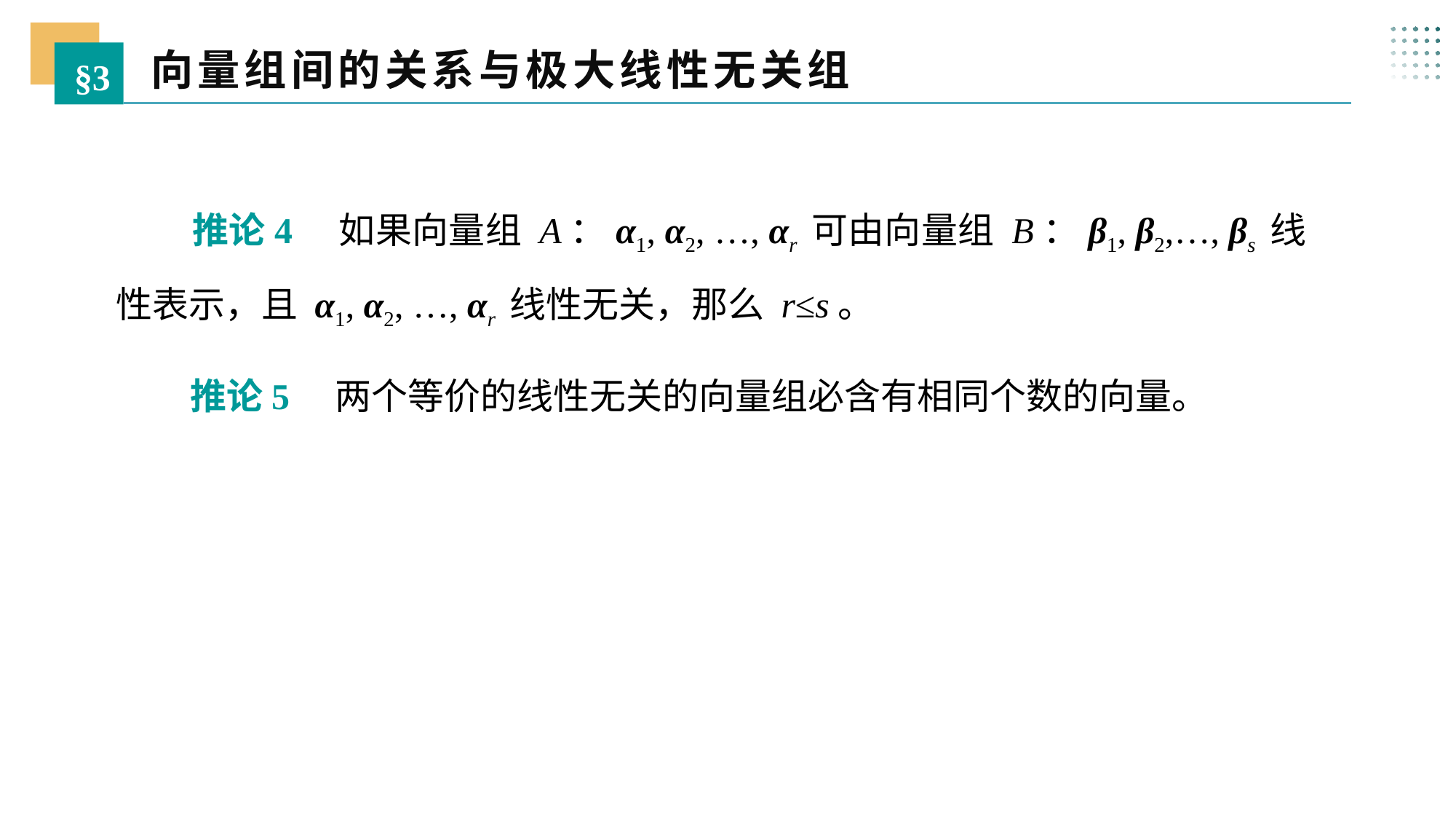

向量组间的关系与极大线性无关组
§3
        推论4    如果向量组 A：α1, α2, …, αr 可由向量组 B：β1, β2,…, βs 线性表示，且 α1, α2, …, αr 线性无关，那么 r≤s。
        推论5    两个等价的线性无关的向量组必含有相同个数的向量。